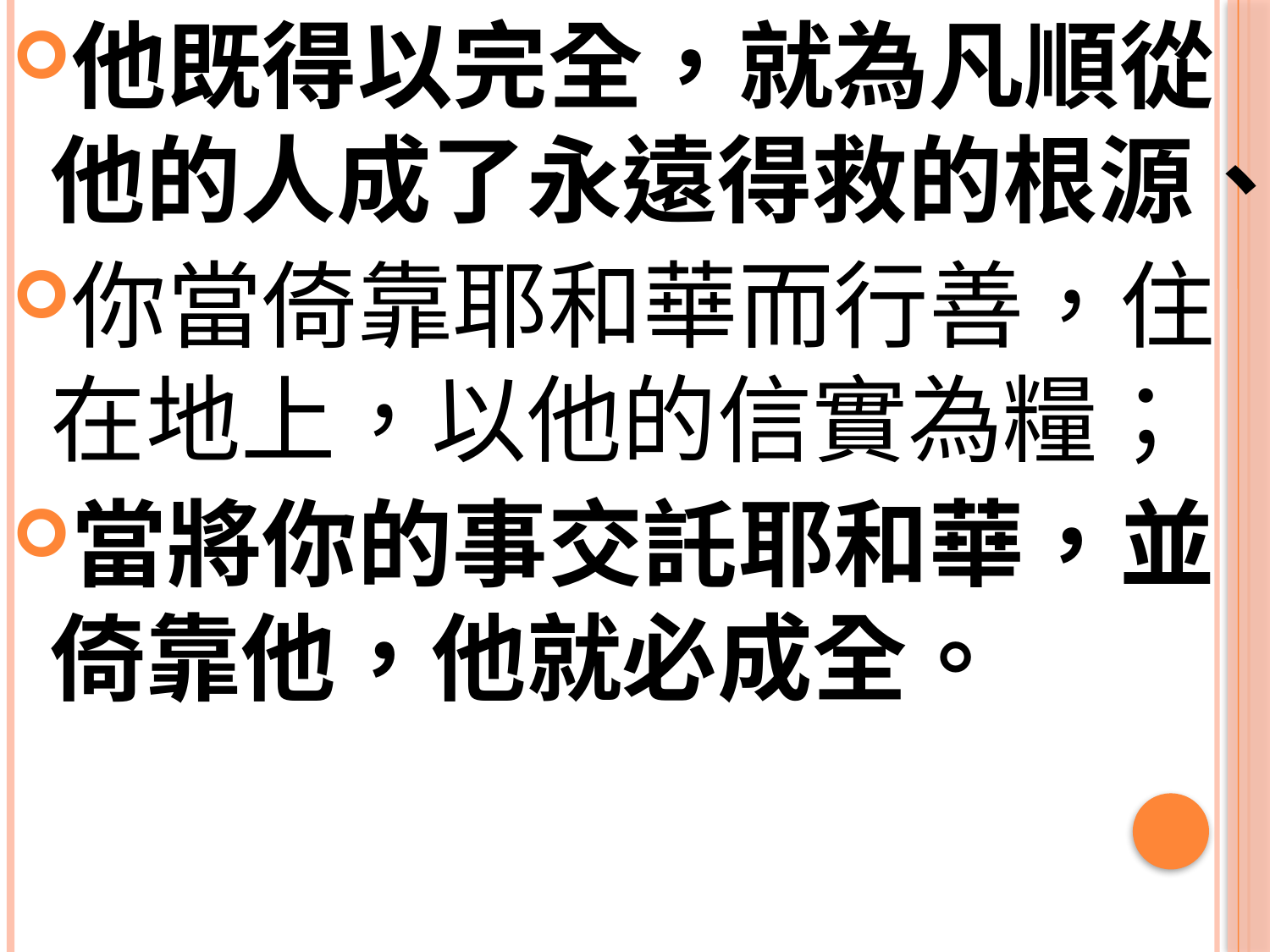

他既得以完全，就為凡順從他的人成了永遠得救的根源、
你當倚靠耶和華而行善，住在地上，以他的信實為糧；
當將你的事交託耶和華，並倚靠他，他就必成全。